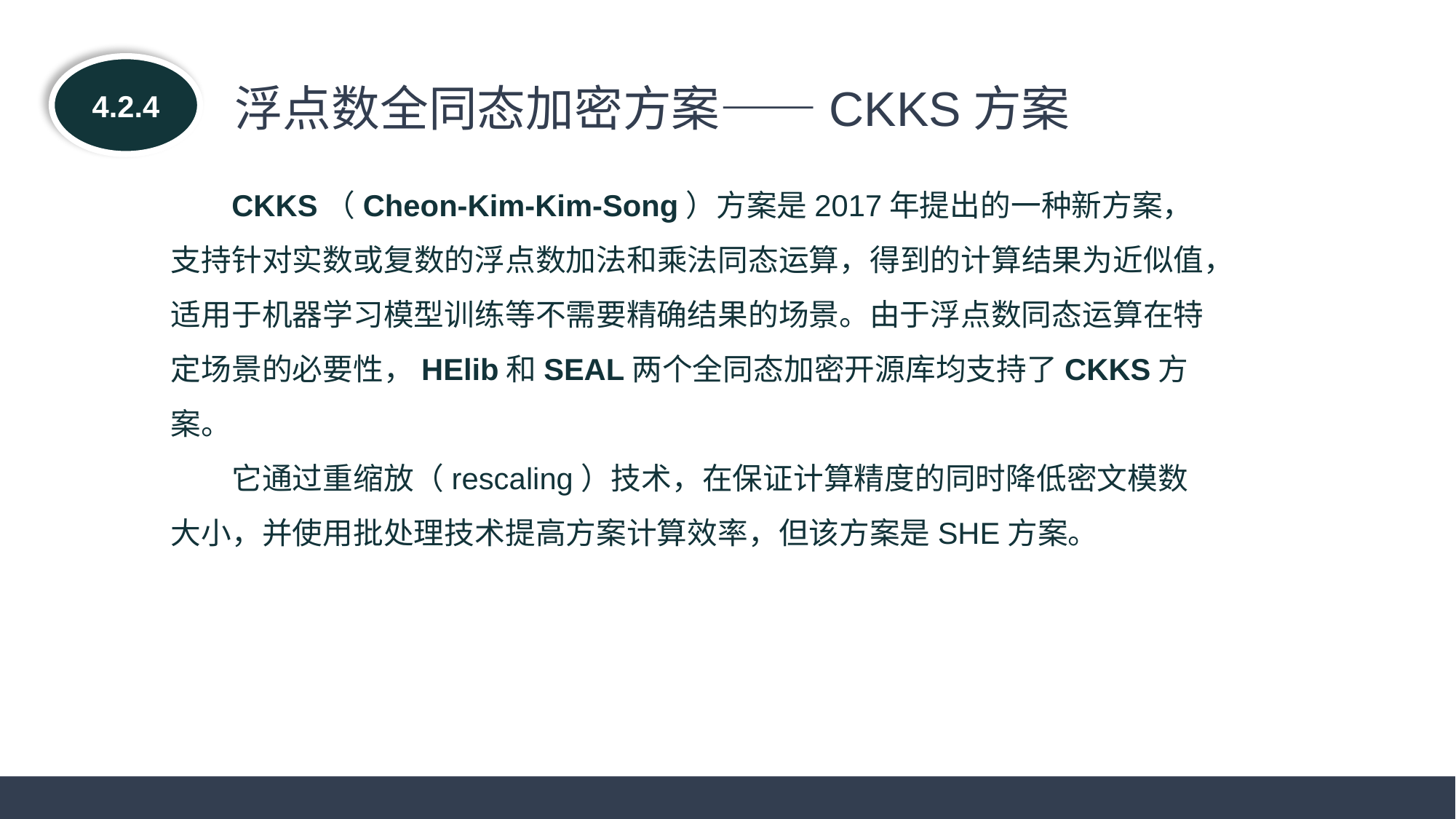

4.2.4
浮点数全同态加密方案——CKKS方案

CKKS（Cheon-Kim-Kim-Song）方案是2017年提出的一种新方案，支持针对实数或复数的浮点数加法和乘法同态运算，得到的计算结果为近似值，适用于机器学习模型训练等不需要精确结果的场景。由于浮点数同态运算在特定场景的必要性，HElib和SEAL两个全同态加密开源库均支持了CKKS方案。
它通过重缩放（rescaling）技术，在保证计算精度的同时降低密文模数大小，并使用批处理技术提高方案计算效率，但该方案是SHE方案。